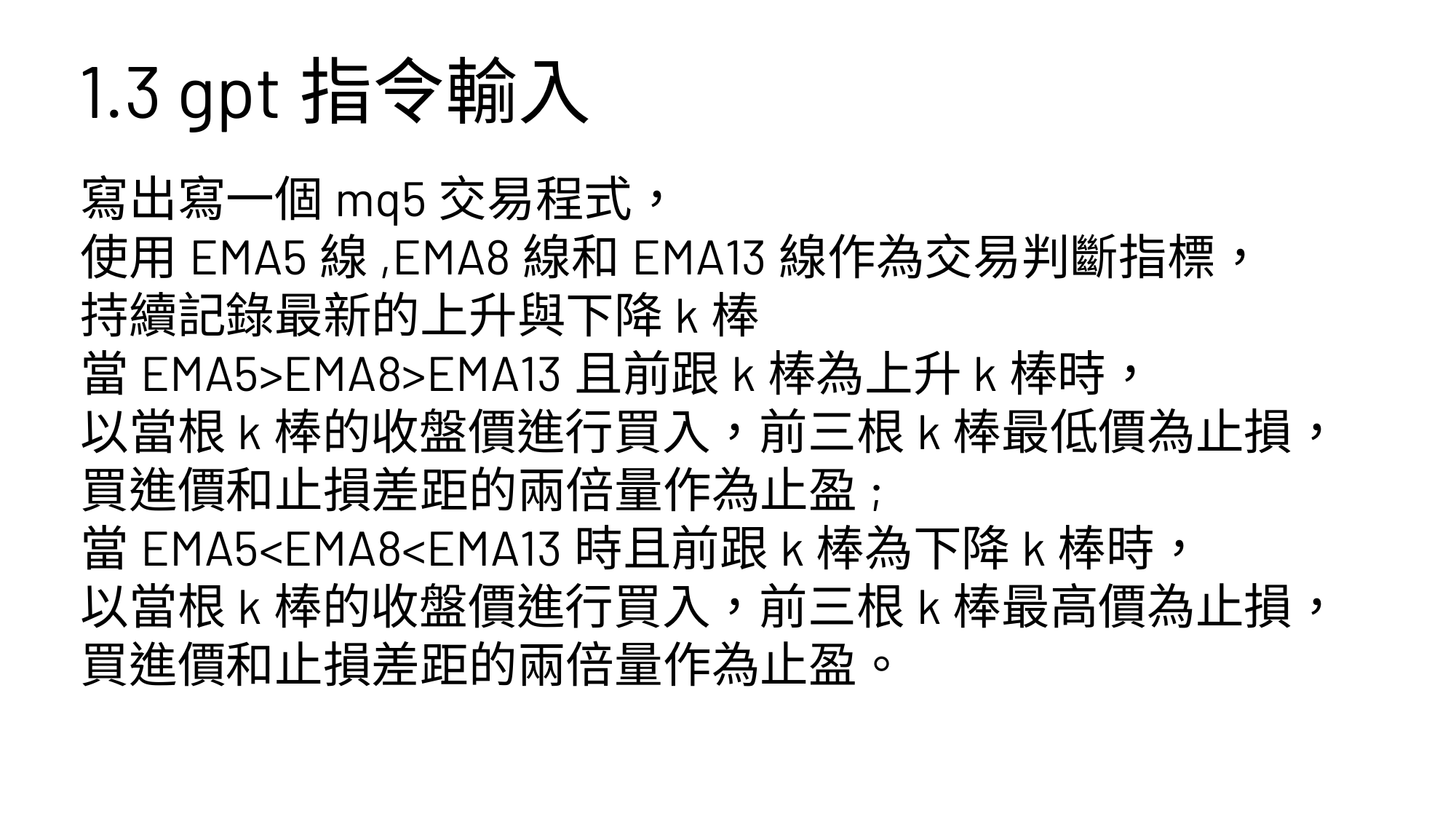

1.3 gpt指令輸入
寫出寫一個mq5交易程式，
使用EMA5線,EMA8線和EMA13線作為交易判斷指標，
持續記錄最新的上升與下降k棒
當EMA5>EMA8>EMA13且前跟k棒為上升k棒時，
以當根k棒的收盤價進行買入，前三根k棒最低價為止損，
買進價和止損差距的兩倍量作為止盈;
當EMA5<EMA8<EMA13時且前跟k棒為下降k棒時，
以當根k棒的收盤價進行買入，前三根k棒最高價為止損，
買進價和止損差距的兩倍量作為止盈。